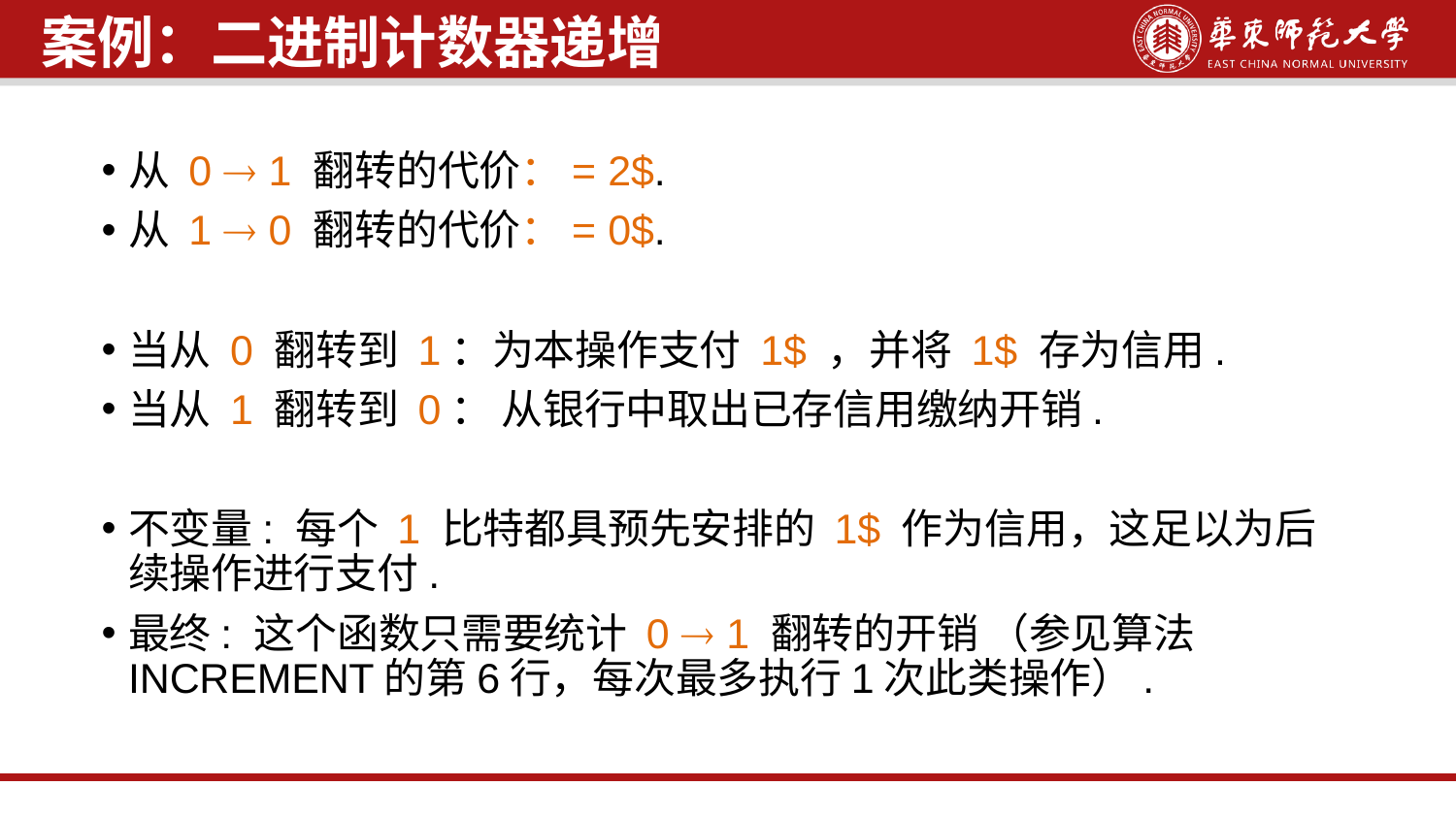

案例：二进制计数器递增
从 0 → 1 翻转的代价：= 2$.
从 1 → 0 翻转的代价：= 0$.

当从 0 翻转到 1：为本操作支付 1$ ，并将 1$ 存为信用.
当从 1 翻转到 0： 从银行中取出已存信用缴纳开销.

不变量: 每个 1 比特都具预先安排的 1$ 作为信用，这足以为后续操作进行支付.
最终: 这个函数只需要统计 0 → 1 翻转的开销 （参见算法INCREMENT的第6行，每次最多执行1次此类操作）.